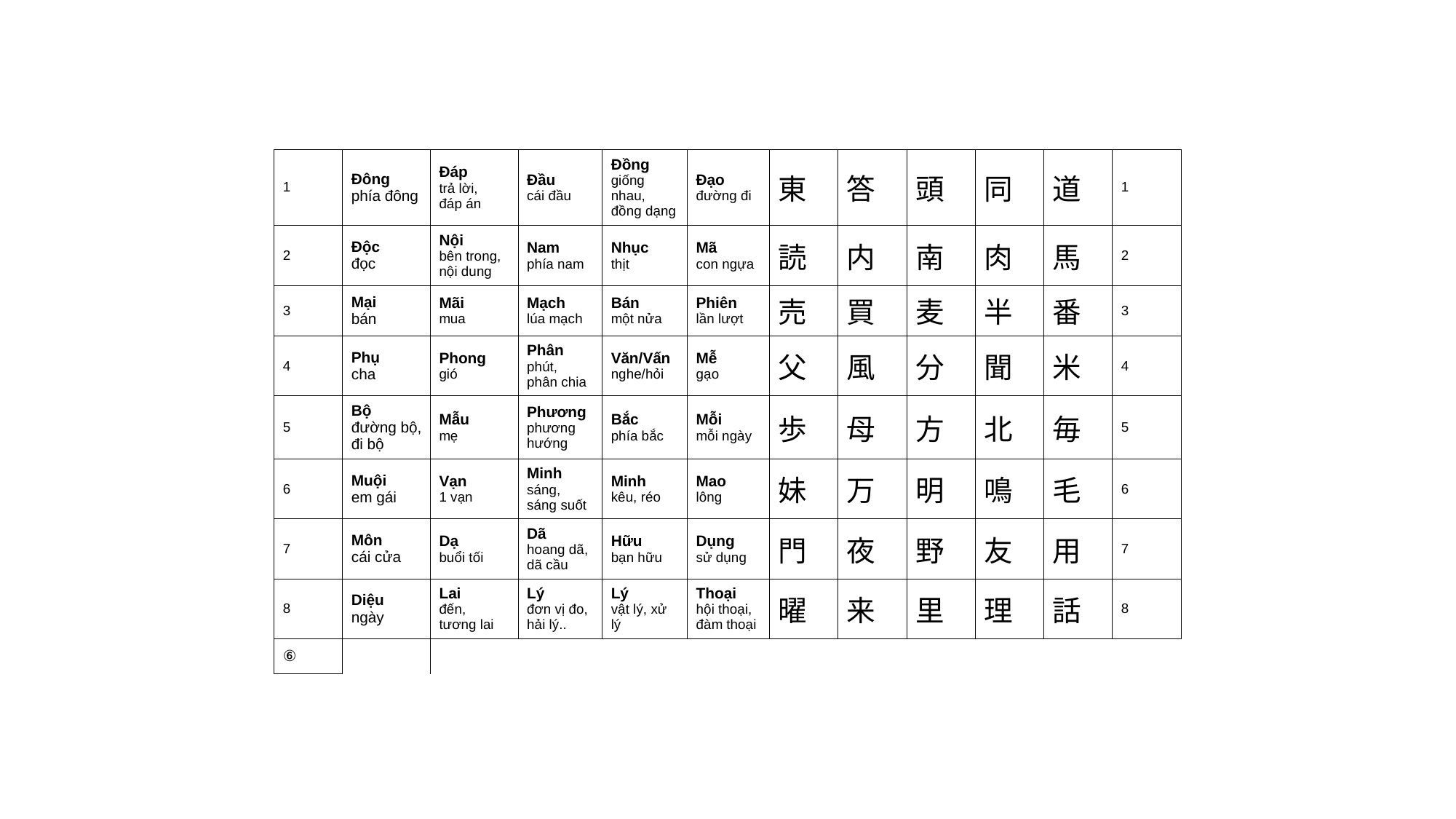

| 1 | Đông phía đông | Đáp trả lời, đáp án | Đầu cái đầu | Đồng giống nhau, đồng dạng | Đạo đường đi | 東 | 答 | 頭 | 同 | 道 | 1 |
| --- | --- | --- | --- | --- | --- | --- | --- | --- | --- | --- | --- |
| 2 | Độc đọc | Nội bên trong, nội dung | Nam phía nam | Nhục thịt | Mã con ngựa | 読 | 内 | 南 | 肉 | 馬 | 2 |
| 3 | Mại bán | Mãi mua | Mạch lúa mạch | Bán một nửa | Phiên lần lượt | 売 | 買 | 麦 | 半 | 番 | 3 |
| 4 | Phụ cha | Phong gió | Phân phút, phân chia | Văn/Vấn nghe/hỏi | Mễ gạo | 父 | 風 | 分 | 聞 | 米 | 4 |
| 5 | Bộ đường bộ, đi bộ | Mẫu mẹ | Phương phương hướng | Bắc phía bắc | Mỗi mỗi ngày | 歩 | 母 | 方 | 北 | 毎 | 5 |
| 6 | Muội em gái | Vạn 1 vạn | Minh sáng, sáng suốt | Minh kêu, réo | Mao lông | 妹 | 万 | 明 | 鳴 | 毛 | 6 |
| 7 | Môn cái cửa | Dạ buổi tối | Dã hoang dã, dã cầu | Hữu bạn hữu | Dụng sử dụng | 門 | 夜 | 野 | 友 | 用 | 7 |
| 8 | Diệu ngày | Lai đến, tương lai | Lý đơn vị đo, hải lý.. | Lý vật lý, xử lý | Thoại hội thoại, đàm thoại | 曜 | 来 | 里 | 理 | 話 | 8 |
| ⑥ |  |  |  |  |  |  |  |  |  |  |  |